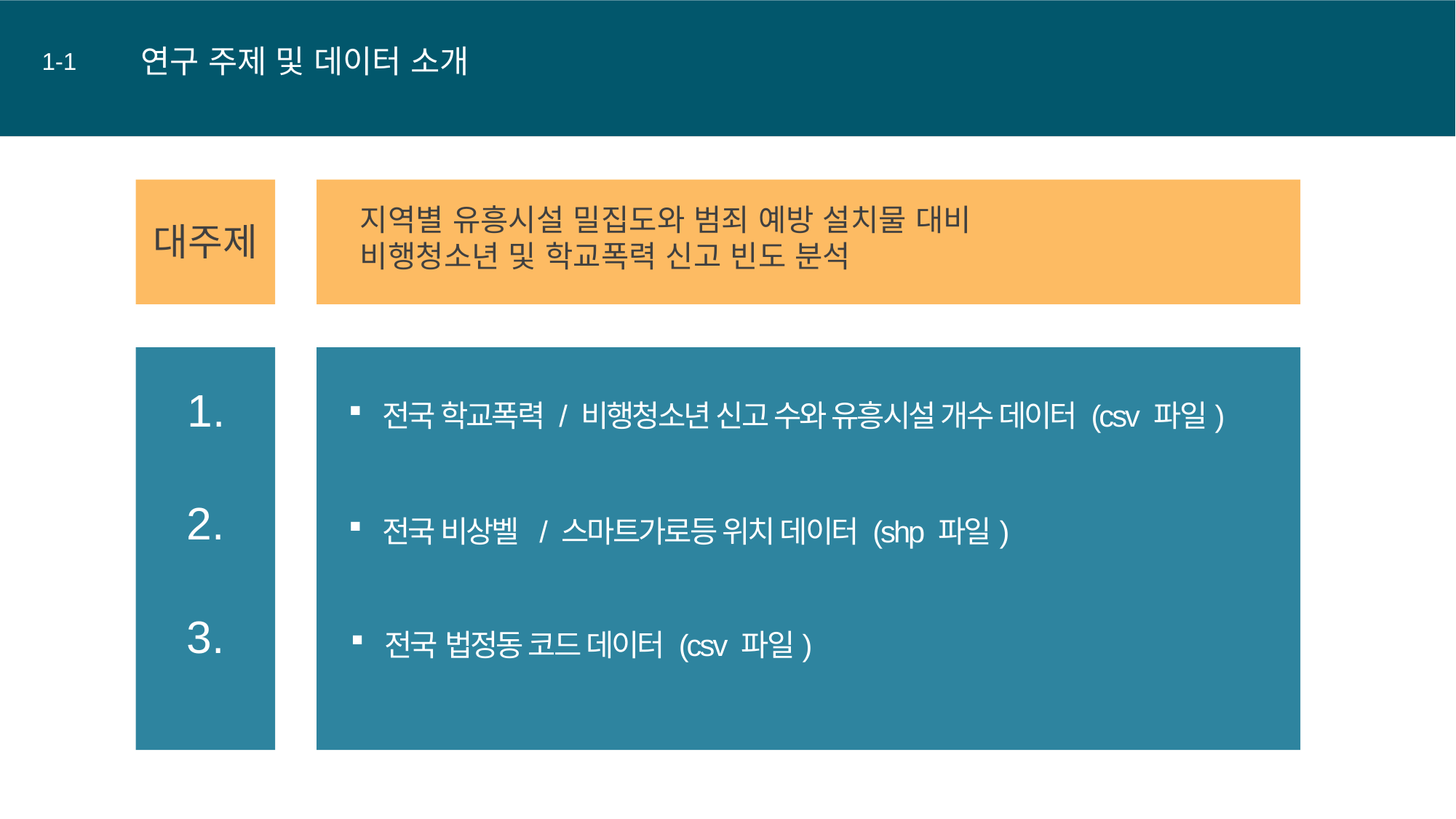

연구 주제 및 데이터 소개
1-1

지역별 유흥시설 밀집도와 범죄 예방 설치물 대비
비행청소년 및 학교폭력 신고 빈도 분석

대주제

전국 학교폭력 / 비행청소년 신고 수와 유흥시설 개수 데이터 (csv 파일)
1.
2.
전국 비상벨  / 스마트가로등 위치 데이터 (shp 파일)
3.
전국 법정동 코드 데이터 (csv 파일)